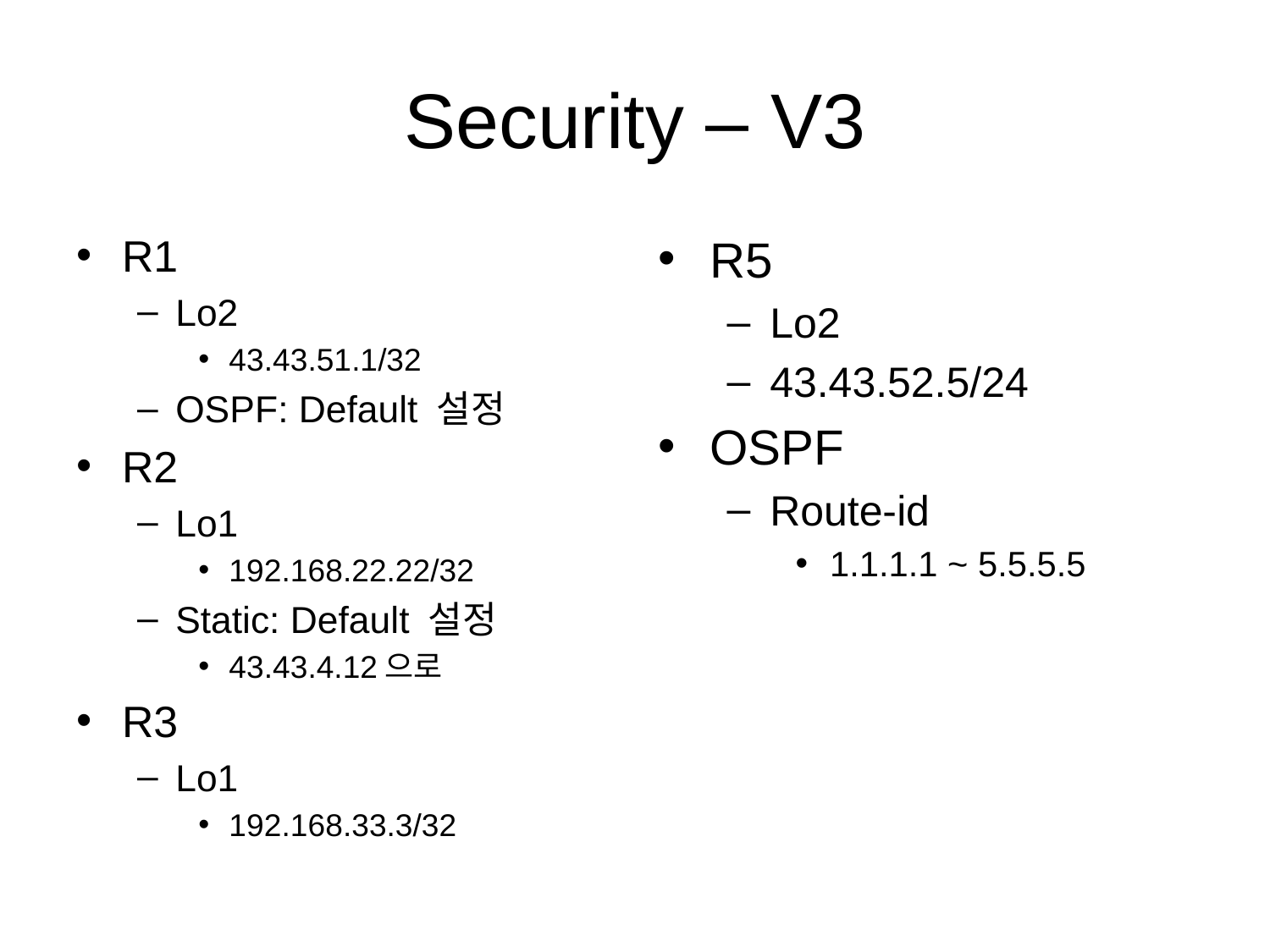

# Security – V3
R1
Lo2
43.43.51.1/32
OSPF: Default 설정
R2
Lo1
192.168.22.22/32
Static: Default 설정
43.43.4.12으로
R3
Lo1
192.168.33.3/32
R5
Lo2
43.43.52.5/24
OSPF
Route-id
1.1.1.1 ~ 5.5.5.5